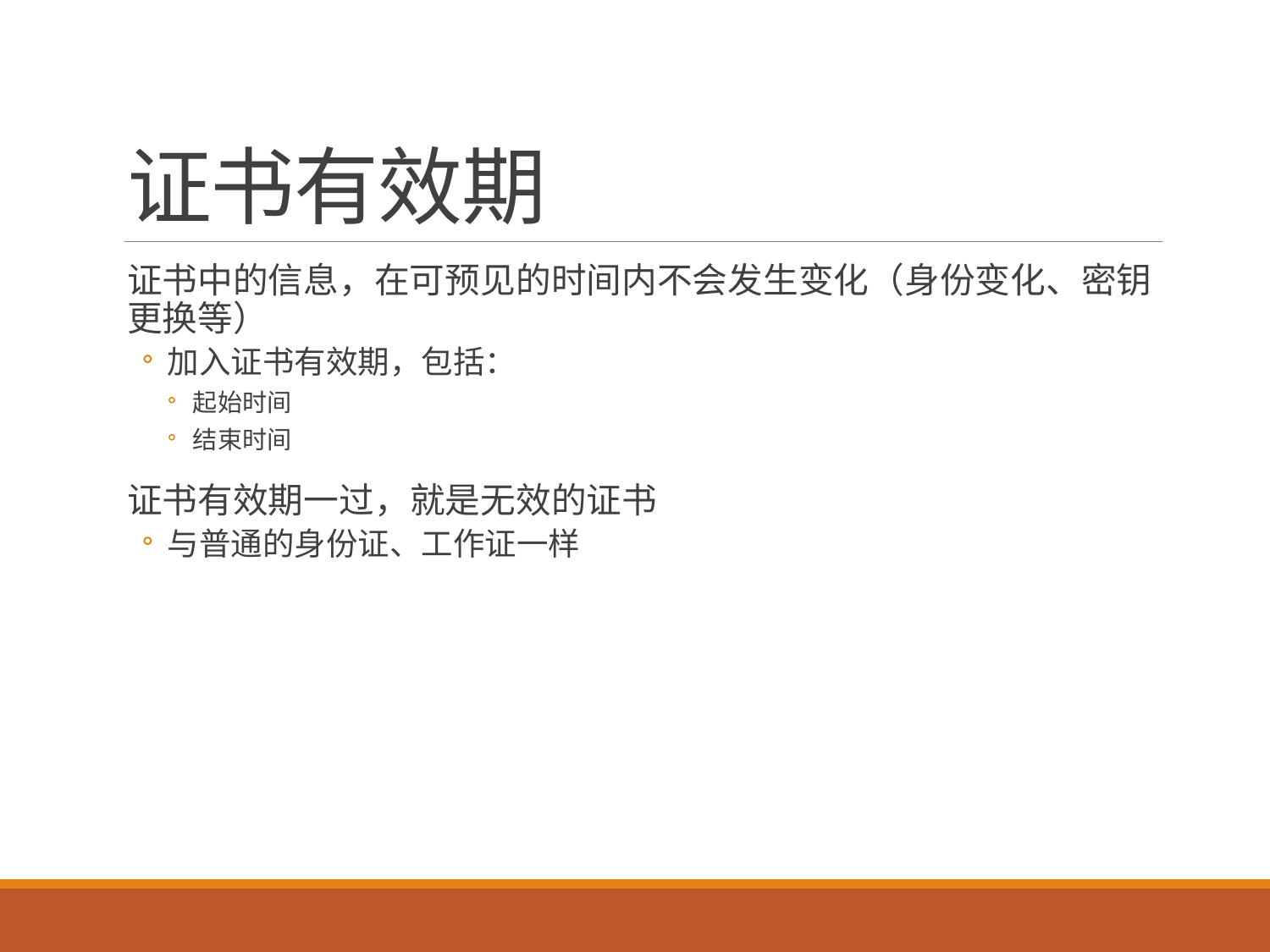

# 证书有效期
证书中的信息，在可预见的时间内不会发生变化（身份变化、密钥更换等）
加入证书有效期，包括：
起始时间
结束时间
证书有效期一过，就是无效的证书
与普通的身份证、工作证一样
83